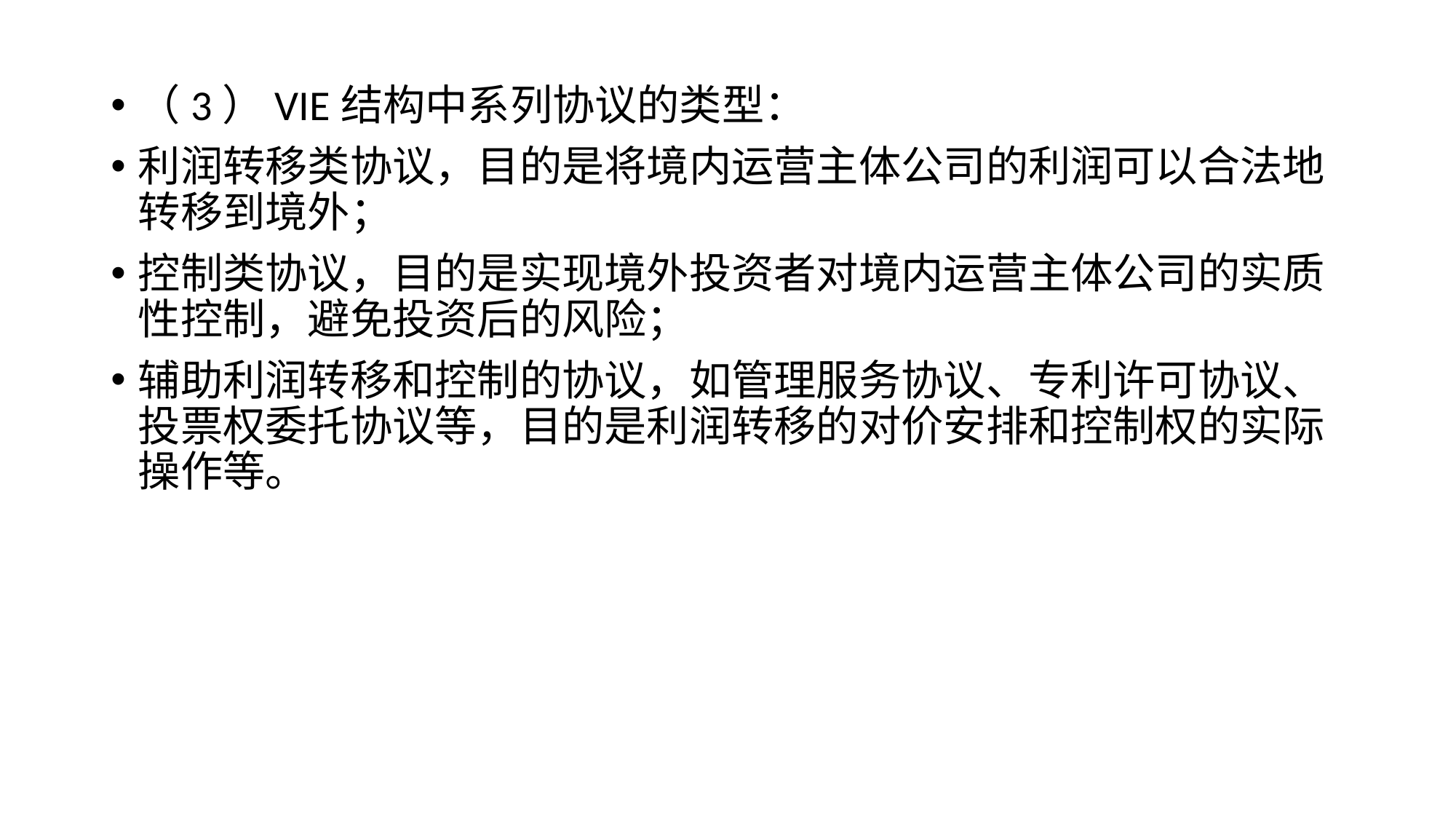

#
（3）VIE结构中系列协议的类型：
利润转移类协议，目的是将境内运营主体公司的利润可以合法地转移到境外；
控制类协议，目的是实现境外投资者对境内运营主体公司的实质性控制，避免投资后的风险；
辅助利润转移和控制的协议，如管理服务协议、专利许可协议、投票权委托协议等，目的是利润转移的对价安排和控制权的实际操作等。